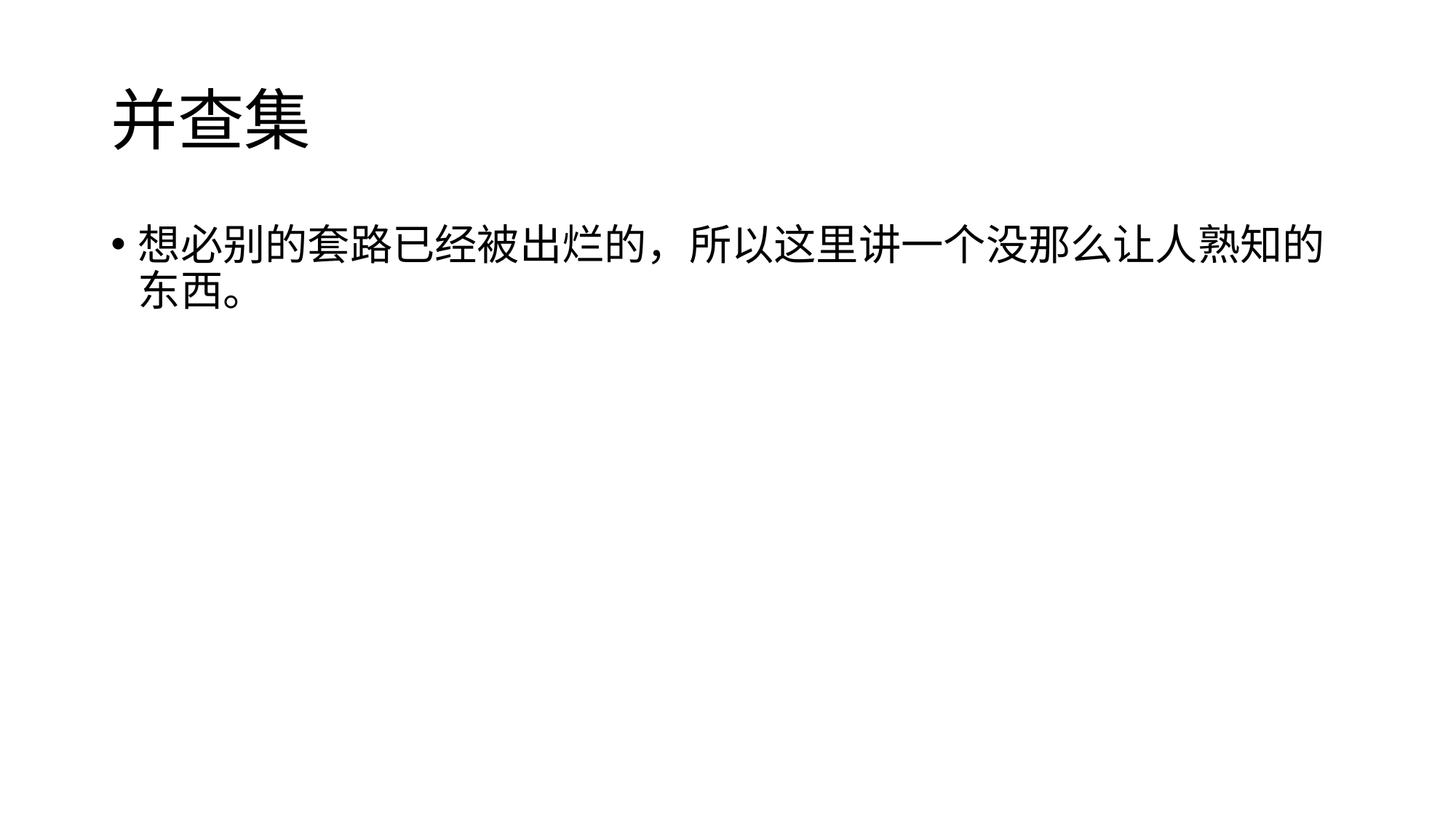

# 并查集
想必别的套路已经被出烂的，所以这里讲一个没那么让人熟知的东西。